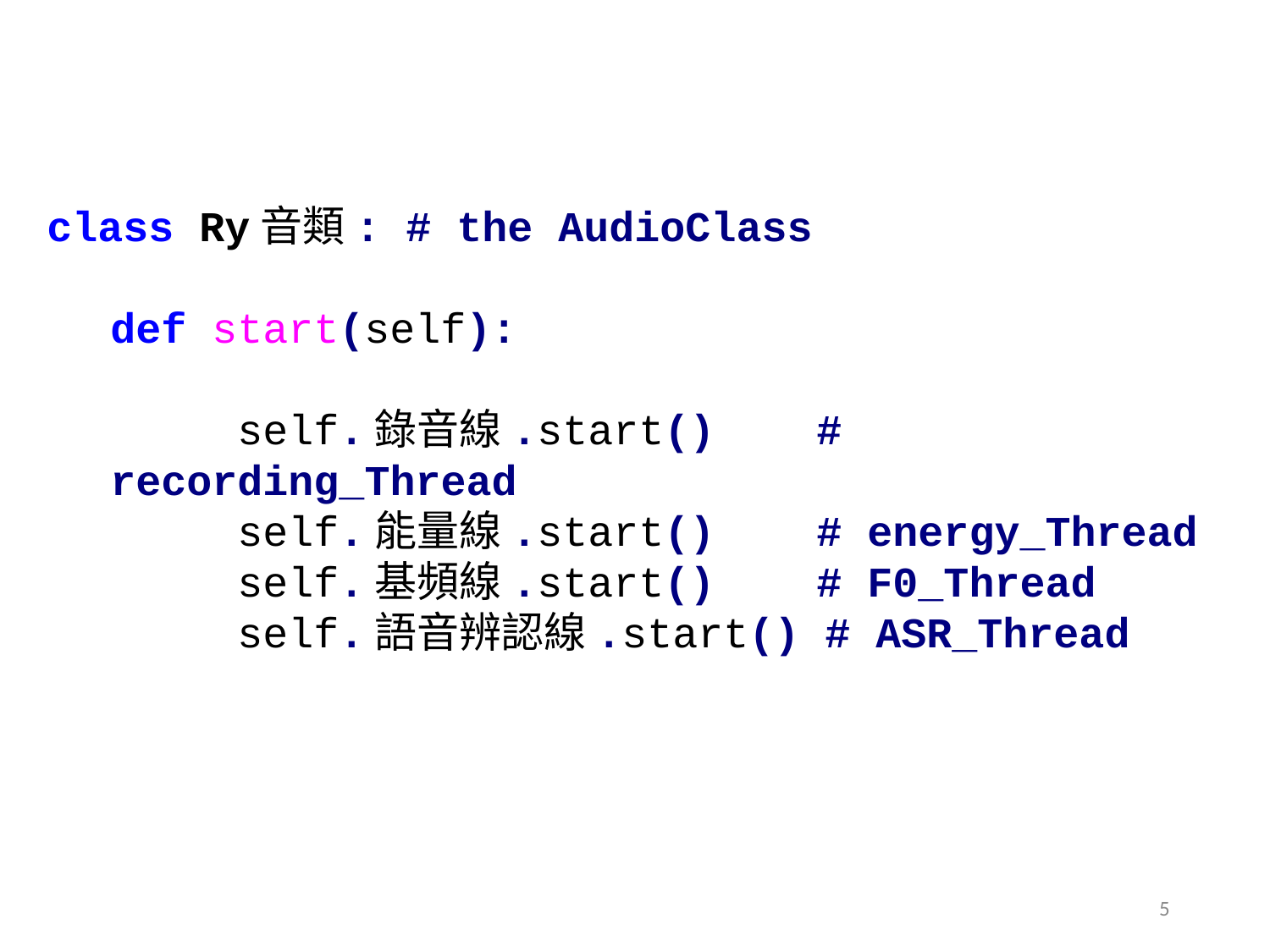

class Ry音類: # the AudioClass

def start(self):

	self.錄音線.start()    # recording_Thread
	self.能量線.start()    # energy_Thread
	self.基頻線.start()    # F0_Thread
	self.語音辨認線.start() # ASR_Thread
5